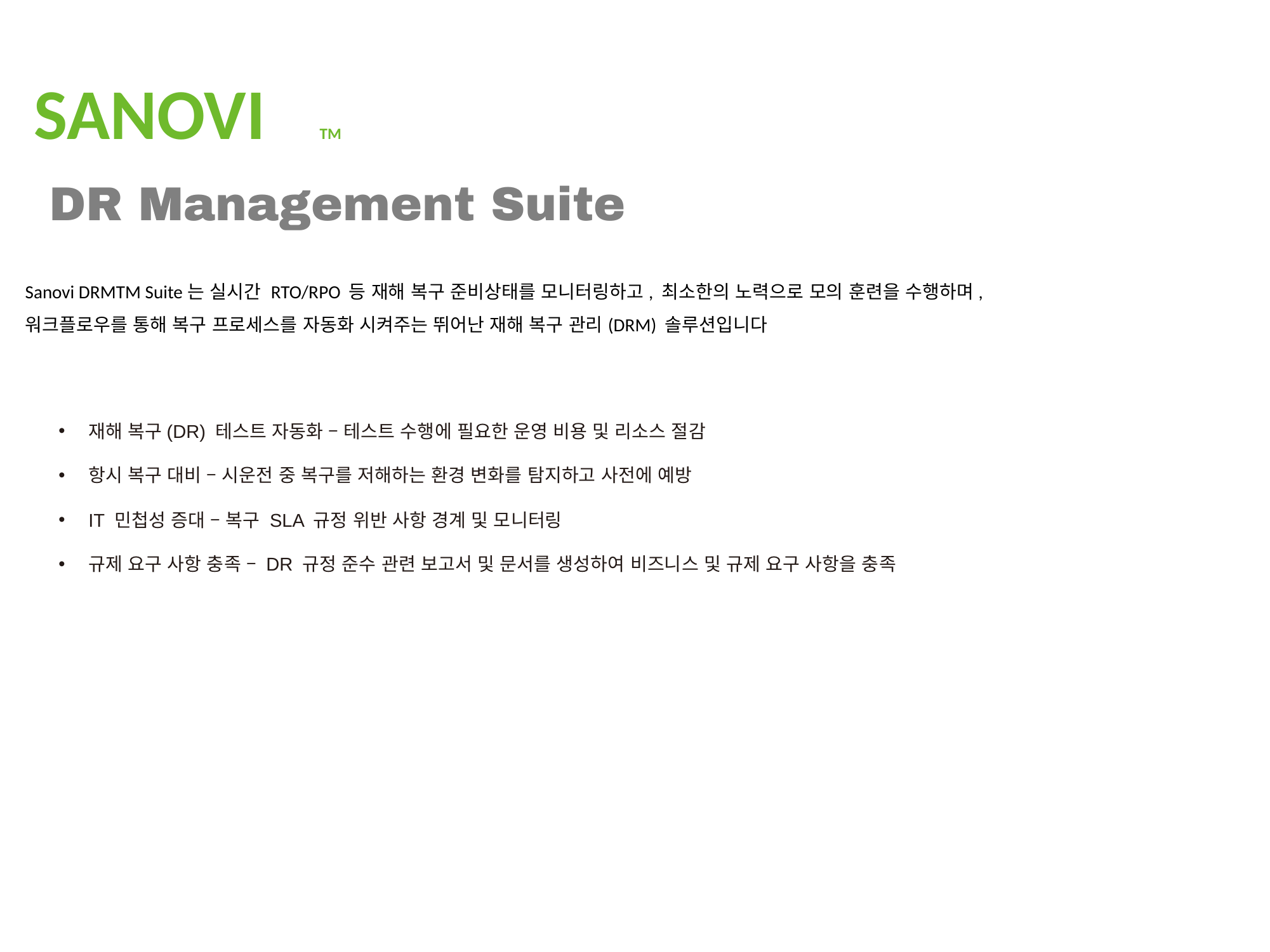

SANOVI	TM
DR Management Suite
Sanovi DRMTM Suite는 실시간 RTO/RPO 등 재해 복구 준비상태를 모니터링하고, 최소한의 노력으로 모의 훈련을 수행하며, 워크플로우를 통해 복구 프로세스를 자동화 시켜주는 뛰어난 재해 복구 관리(DRM) 솔루션입니다
재해 복구(DR) 테스트 자동화 – 테스트 수행에 필요한 운영 비용 및 리소스 절감
항시 복구 대비 – 시운전 중 복구를 저해하는 환경 변화를 탐지하고 사전에 예방
IT 민첩성 증대 – 복구 SLA 규정 위반 사항 경계 및 모니터링
규제 요구 사항 충족 – DR 규정 준수 관련 보고서 및 문서를 생성하여 비즈니스 및 규제 요구 사항을 충족